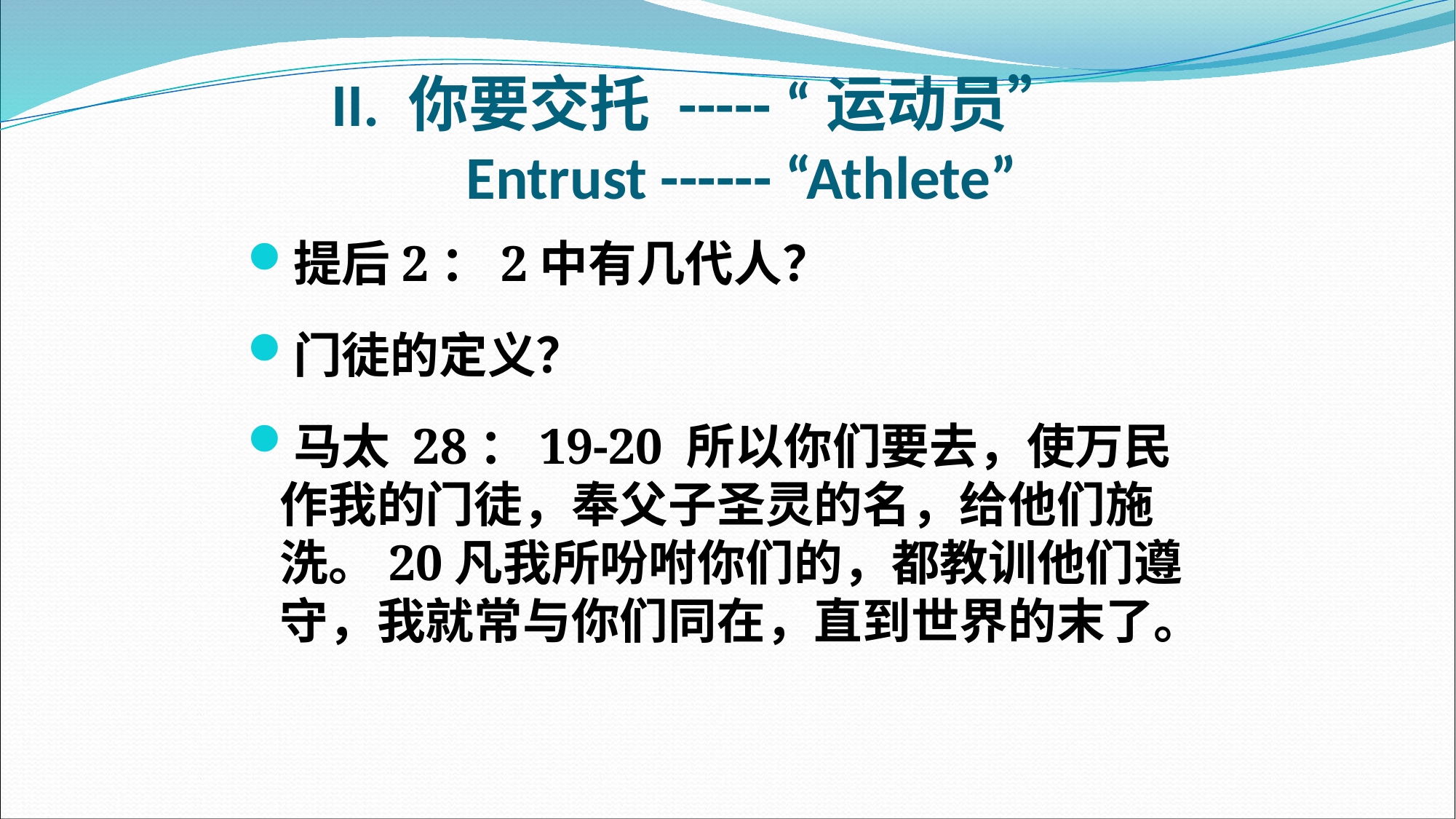

# II. 你要交托 ----- “运动员” Entrust ------ “Athlete”
提后2：2中有几代人？

门徒的定义？

马太 28：19-20 所以你们要去，使万民作我的门徒，奉父子圣灵的名，给他们施洗。20凡我所吩咐你们的，都教训他们遵守，我就常与你们同在，直到世界的末了。